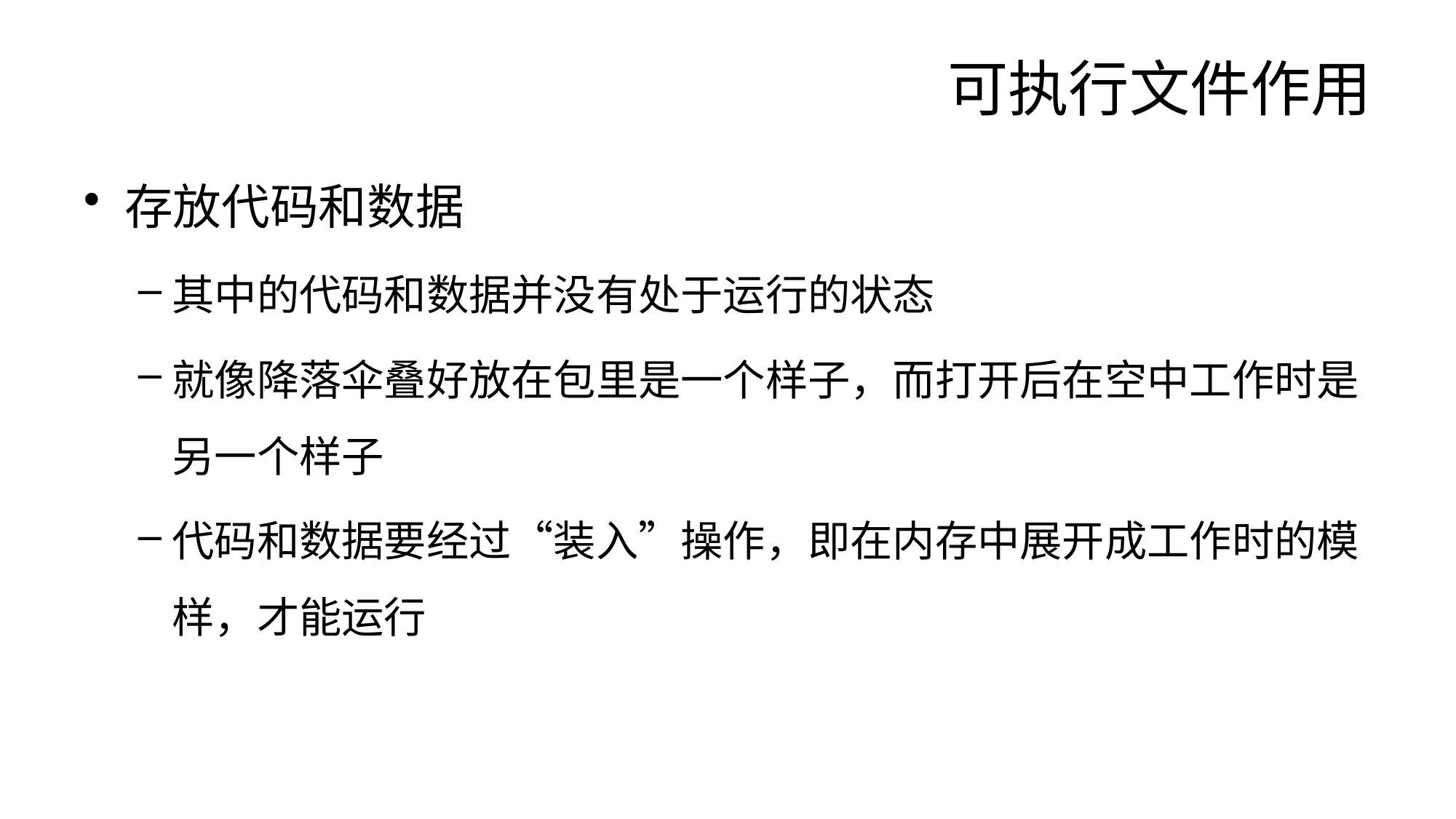

# 可执行文件作用
存放代码和数据
其中的代码和数据并没有处于运行的状态
就像降落伞叠好放在包里是一个样子，而打开后在空中工作时是另一个样子
代码和数据要经过“装入”操作，即在内存中展开成工作时的模样，才能运行